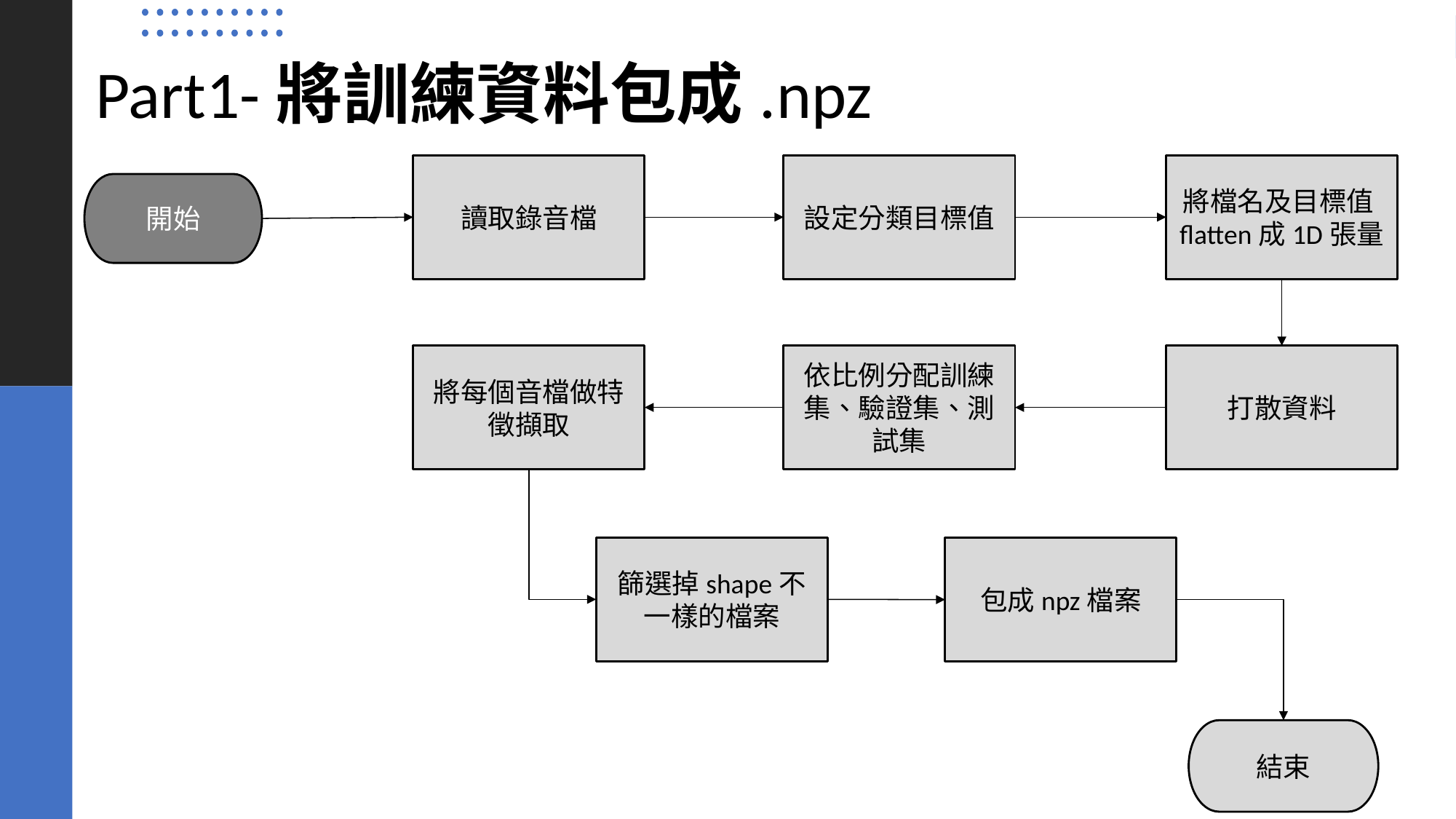

Part1-將訓練資料包成.npz

將檔名及目標值flatten成1D張量
讀取錄音檔
設定分類目標值
開始
將每個音檔做特徵擷取
依比例分配訓練集、驗證集、測試集
打散資料

篩選掉shape不一樣的檔案
包成npz檔案
結束